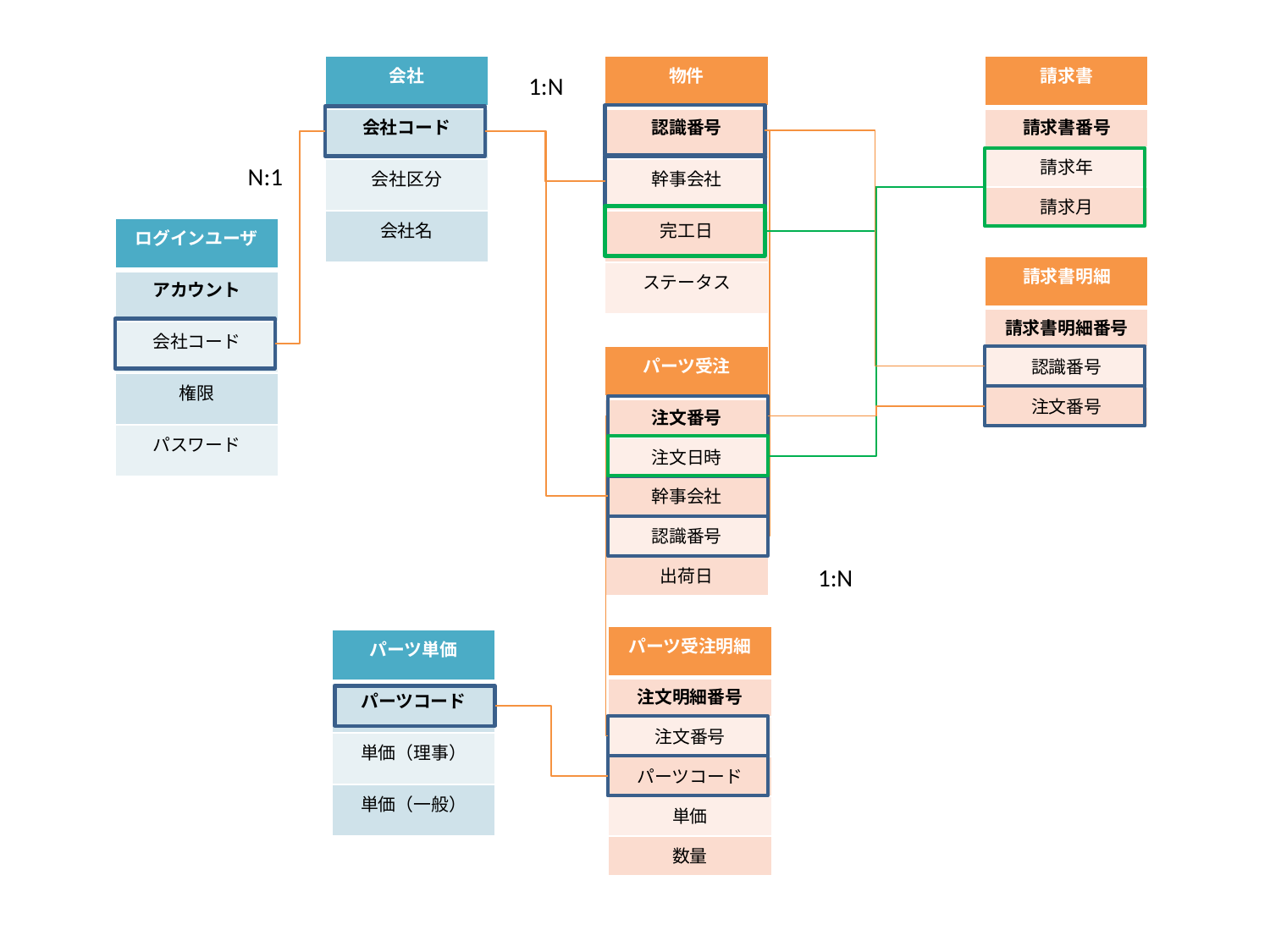

| 会社 |
| --- |
| 会社コード |
| 会社区分 |
| 会社名 |
| 物件 |
| --- |
| 認識番号 |
| 幹事会社 |
| 完工日 |
| ステータス |
| 請求書 |
| --- |
| 請求書番号 |
| 請求年 |
| 請求月 |
1:N

N:1

| ログインユーザ |
| --- |
| アカウント |
| 会社コード |
| 権限 |
| パスワード |
| 請求書明細 |
| --- |
| 請求書明細番号 |
| 認識番号 |
| 注文番号 |

| パーツ受注 |
| --- |
| 注文番号 |
| 注文日時 |
| 幹事会社 |
| 認識番号 |
| 出荷日 |

1:N
| パーツ受注明細 |
| --- |
| 注文明細番号 |
| 注文番号 |
| パーツコード |
| 単価 |
| 数量 |
| パーツ単価 |
| --- |
| パーツコード |
| 単価（理事） |
| 単価（一般） |